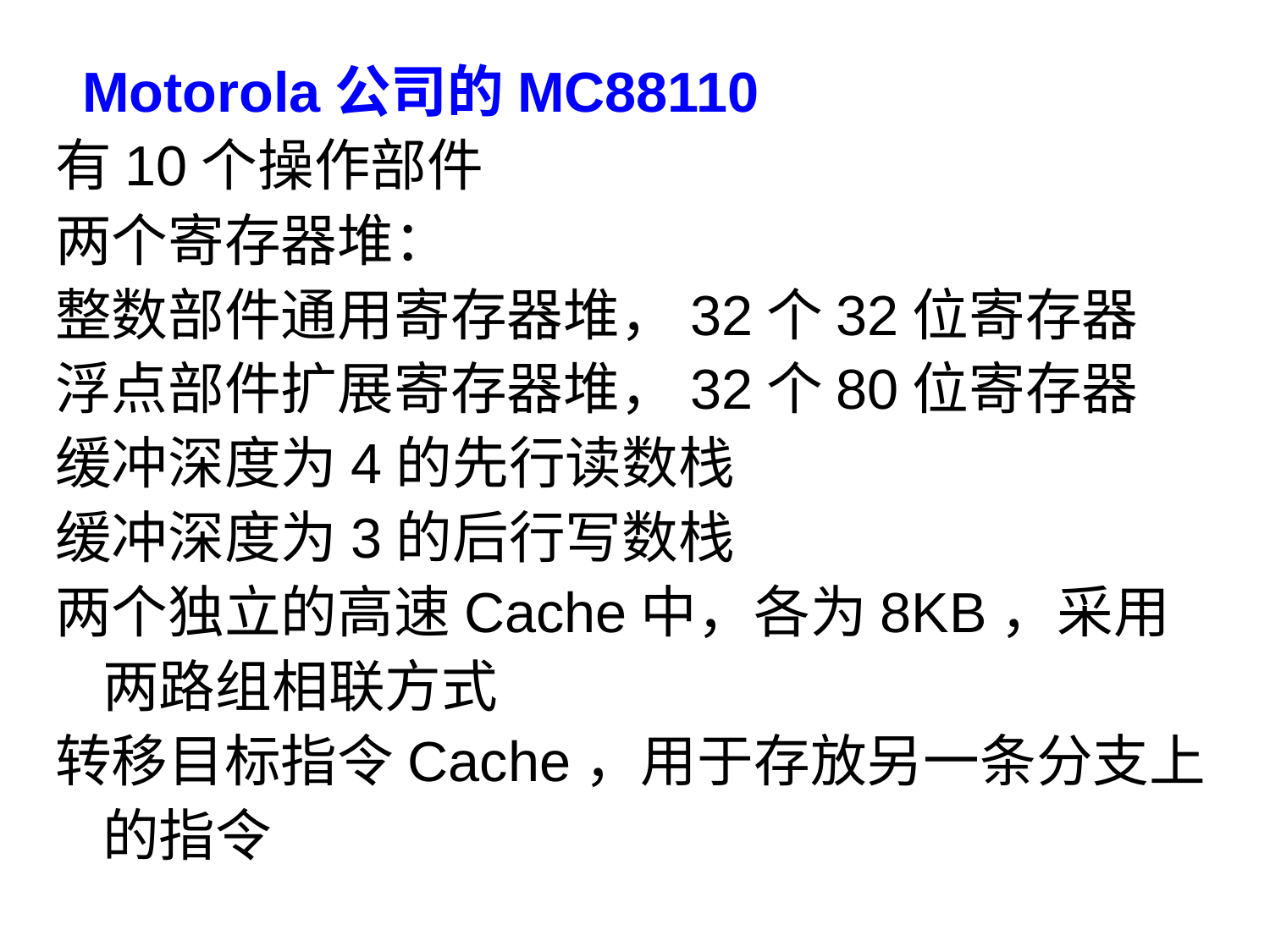

Motorola公司的MC88110
有10个操作部件
两个寄存器堆：
整数部件通用寄存器堆，32个32位寄存器
浮点部件扩展寄存器堆，32个80位寄存器
缓冲深度为4的先行读数栈
缓冲深度为3的后行写数栈
两个独立的高速Cache中，各为8KB，采用两路组相联方式
转移目标指令Cache，用于存放另一条分支上的指令